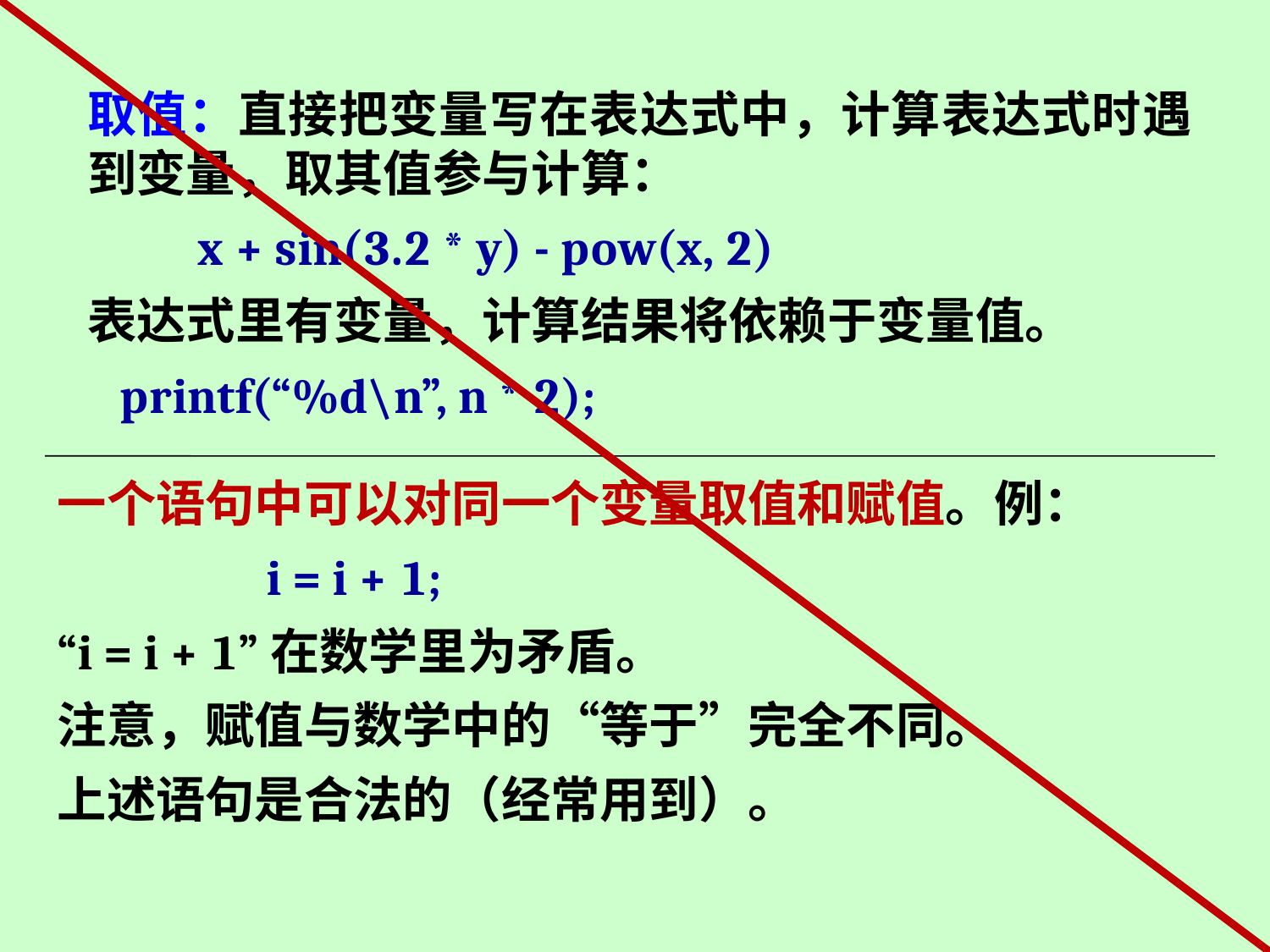

取值：直接把变量写在表达式中，计算表达式时遇到变量，取其值参与计算：
　　x + sin(3.2 * y) - pow(x, 2)
表达式里有变量，计算结果将依赖于变量值。
   printf(“%d\n”, n * 2);

一个语句中可以对同一个变量取值和赋值。例：
　　　　i = i + 1;
“i = i + 1”在数学里为矛盾。
注意，赋值与数学中的“等于”完全不同。
上述语句是合法的（经常用到）。
18